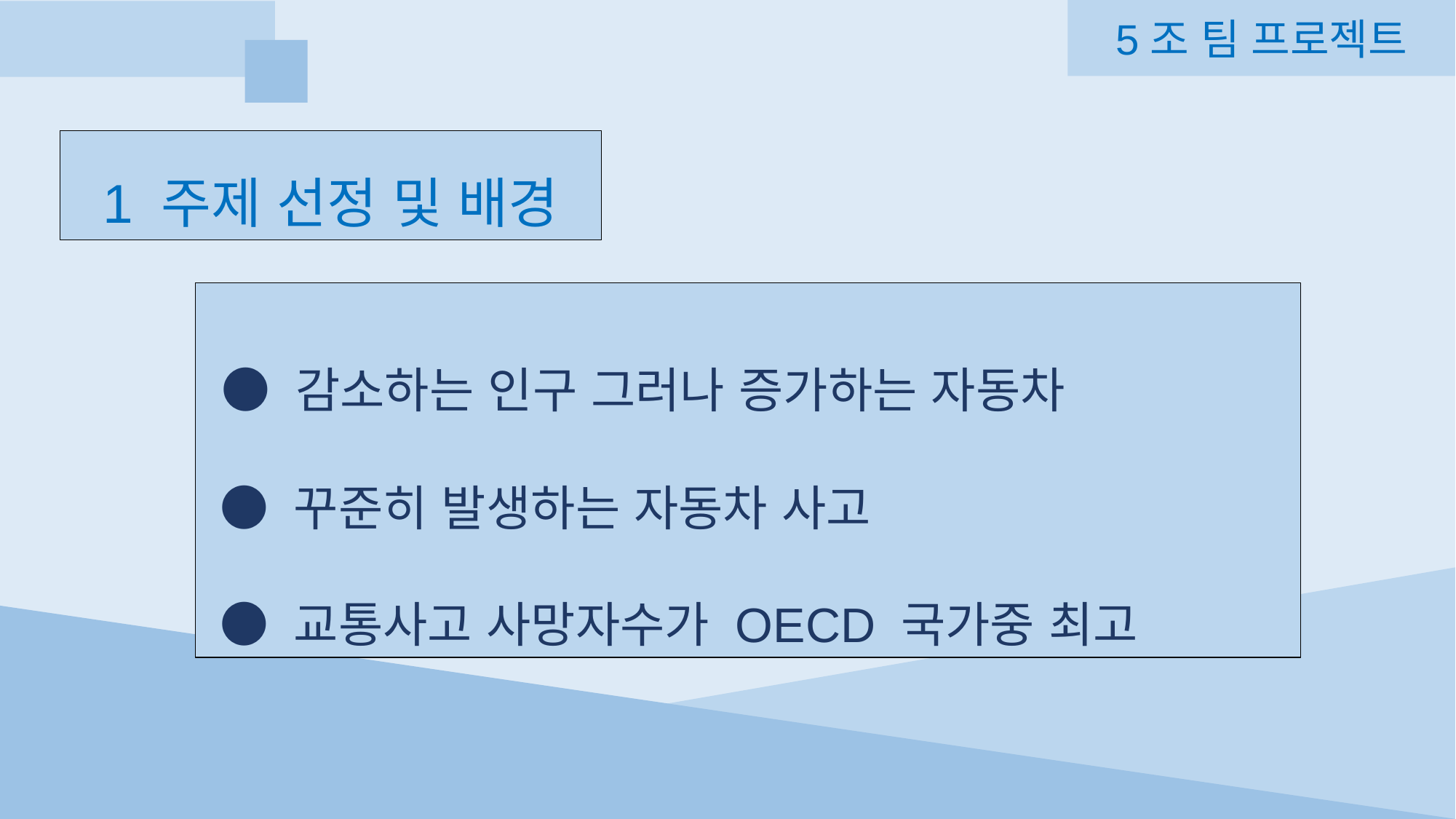

5조 팀 프로젝트

1 주제 선정 및 배경
 ● 감소하는 인구 그러나 증가하는 자동차
 ● 꾸준히 발생하는 자동차 사고
 ● 교통사고 사망자수가 OECD 국가중 최고